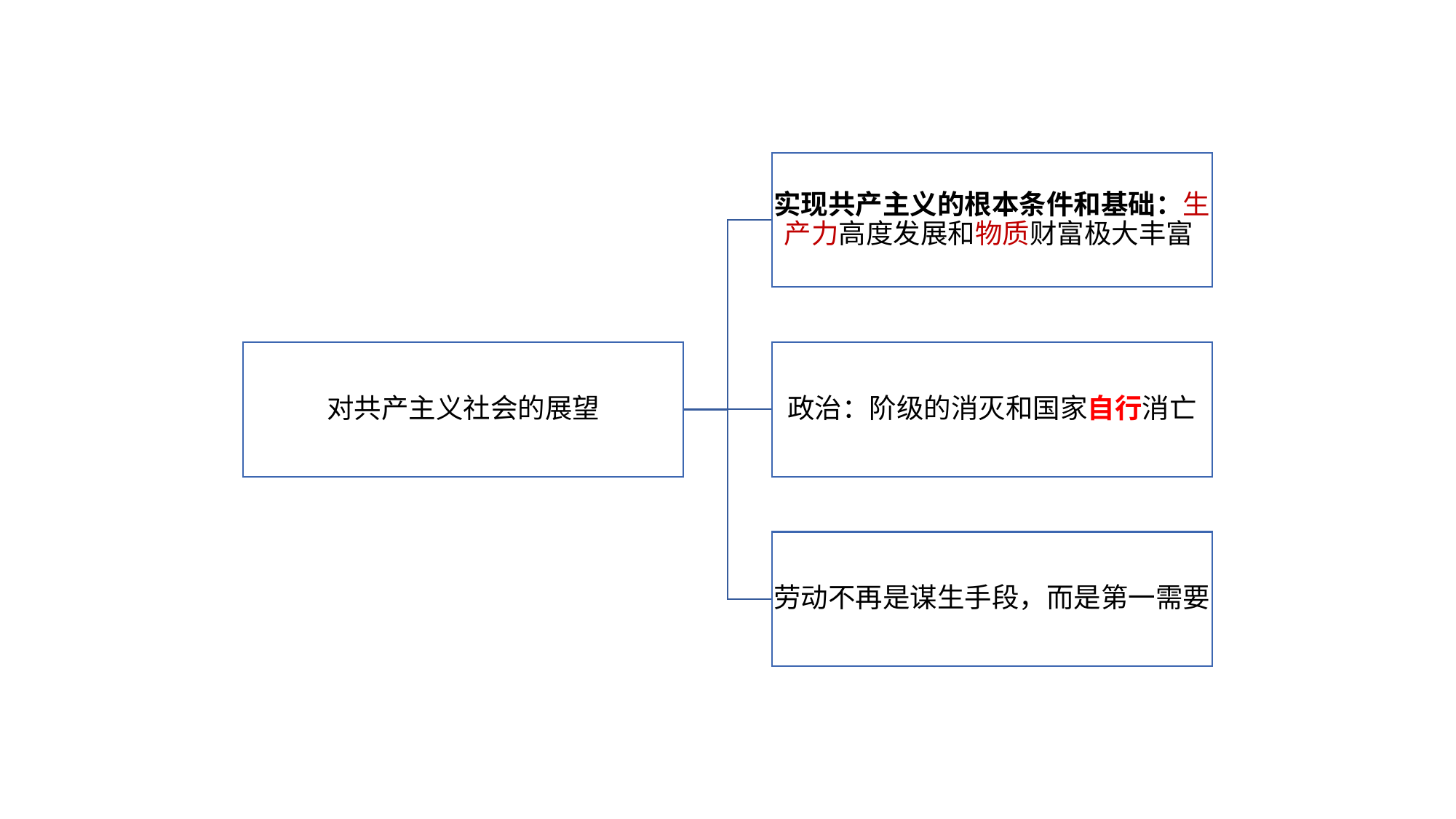

对共产主义社会的展望
实现共产主义的根本条件和基础：生产力高度发展和物质财富极大丰富
政治：阶级的消灭和国家自行消亡
劳动不再是谋生手段，而是第一需要